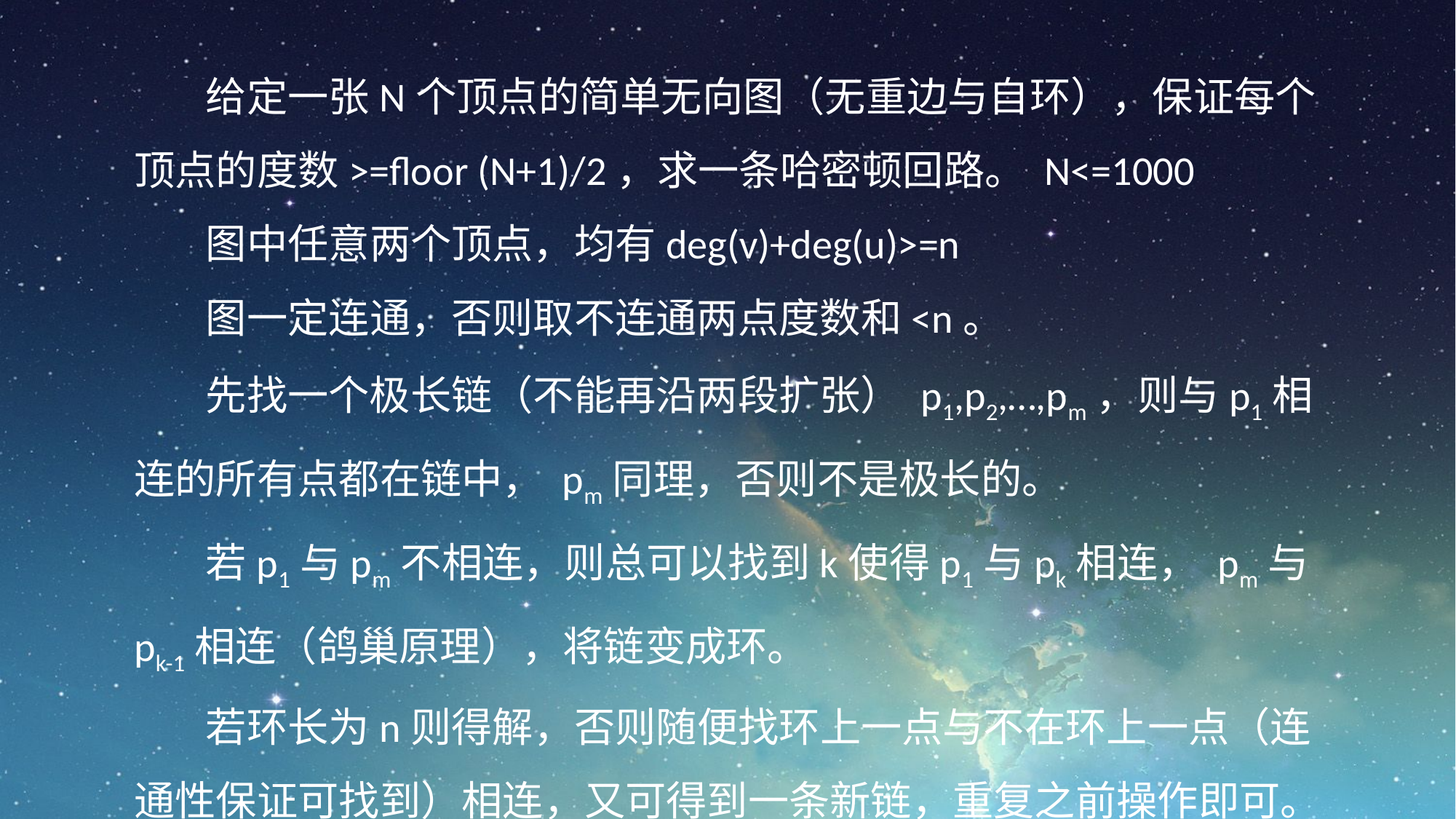

给定一张N个顶点的简单无向图（无重边与自环），保证每个顶点的度数>=floor (N+1)/2，求一条哈密顿回路。 N<=1000
图中任意两个顶点，均有deg(v)+deg(u)>=n
图一定连通，否则取不连通两点度数和<n。
先找一个极长链（不能再沿两段扩张） p1,p2,…,pm，则与p1相连的所有点都在链中， pm同理，否则不是极长的。
若p1与pm不相连，则总可以找到k使得p1与pk相连， pm与pk-1相连（鸽巢原理），将链变成环。
若环长为n则得解，否则随便找环上一点与不在环上一点（连通性保证可找到）相连，又可得到一条新链，重复之前操作即可。